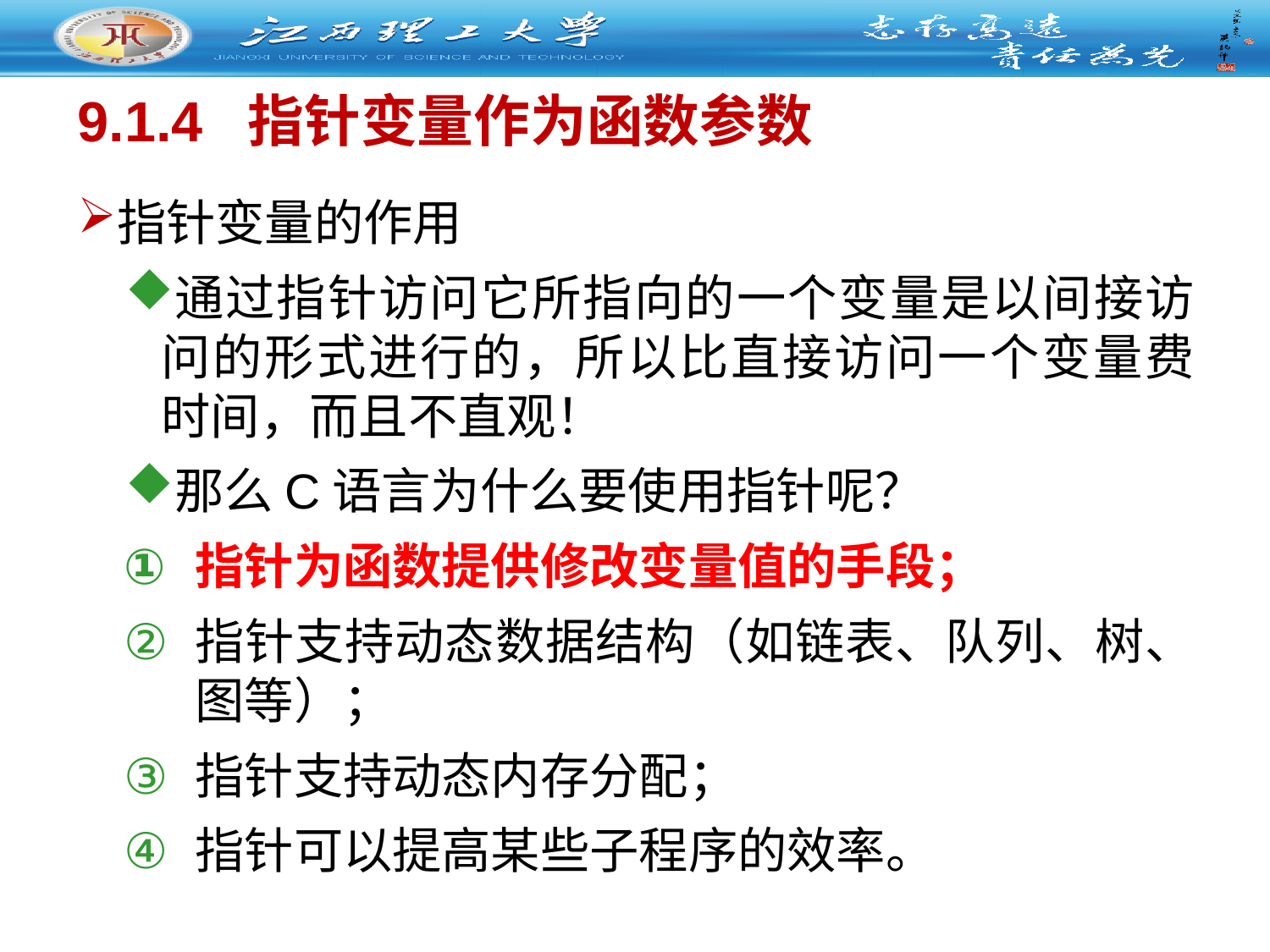

# 9.1.4  指针变量作为函数参数
指针变量的作用
通过指针访问它所指向的一个变量是以间接访问的形式进行的，所以比直接访问一个变量费时间，而且不直观！
那么C语言为什么要使用指针呢？
指针为函数提供修改变量值的手段；
指针支持动态数据结构（如链表、队列、树、图等）；
指针支持动态内存分配；
指针可以提高某些子程序的效率。